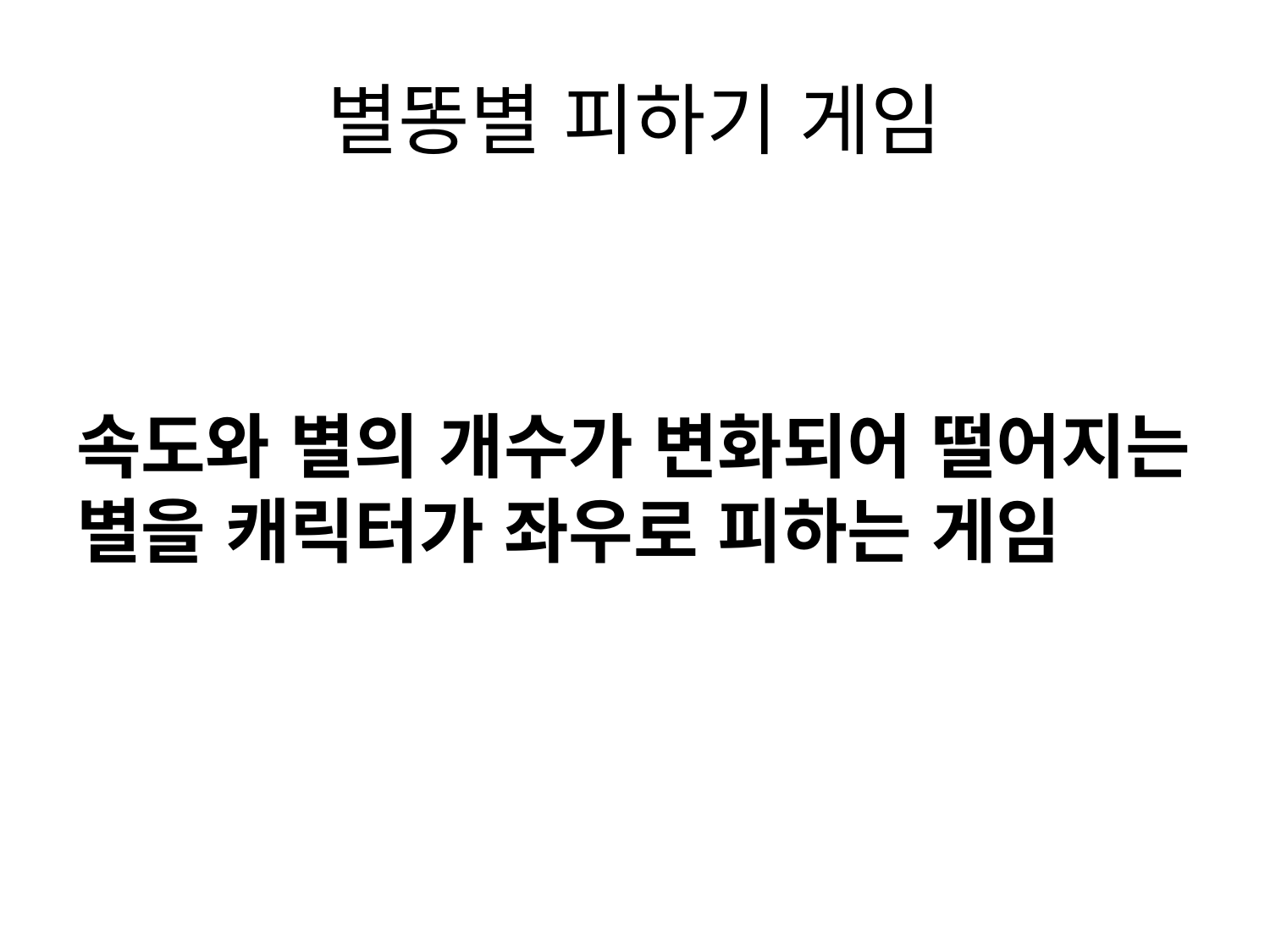

# 별똥별 피하기 게임
속도와 별의 개수가 변화되어 떨어지는 별을 캐릭터가 좌우로 피하는 게임